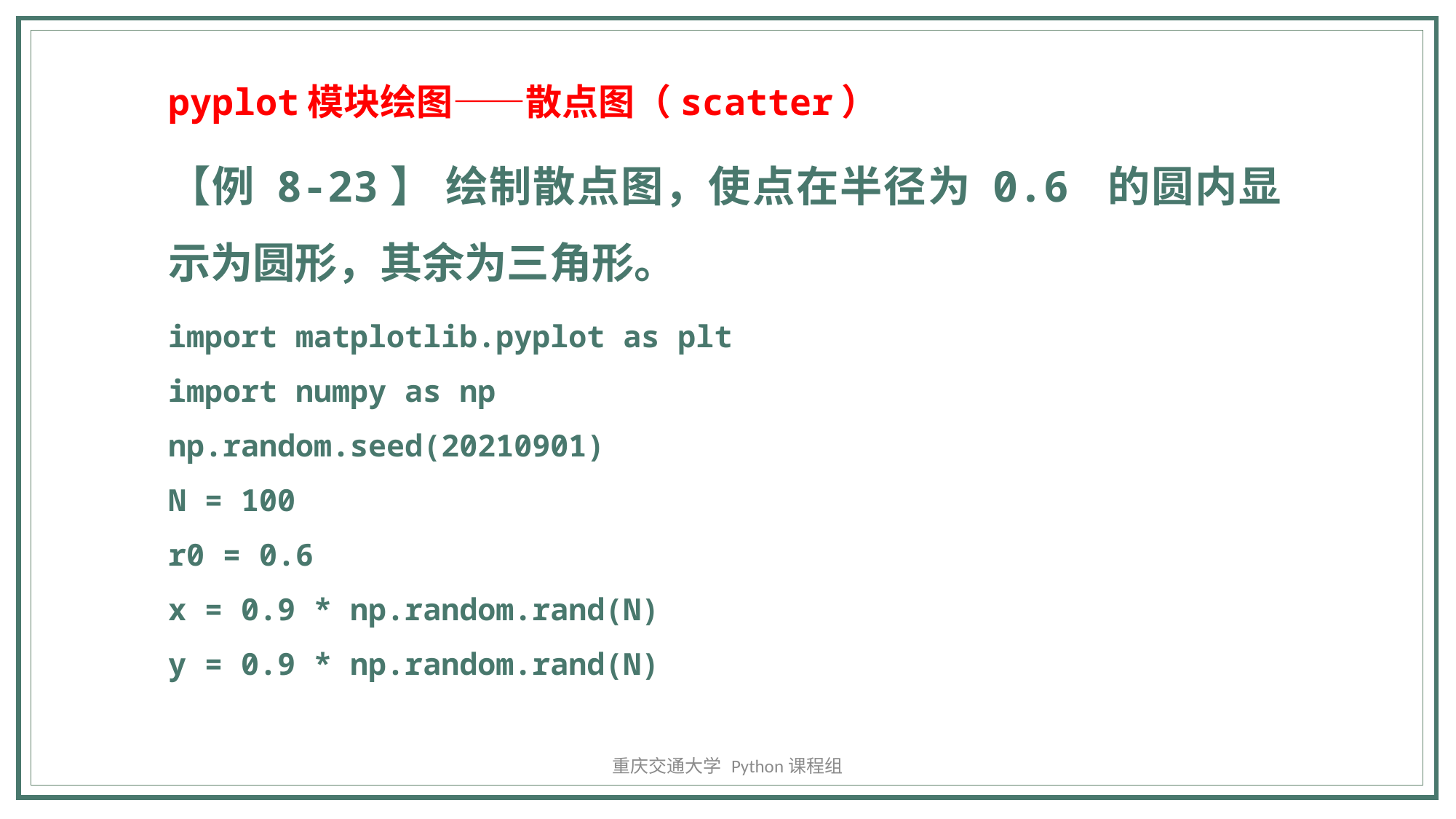

pyplot模块绘图——散点图（scatter）
【例 8-23】 绘制散点图，使点在半径为 0.6 的圆内显示为圆形，其余为三角形。
import matplotlib.pyplot as plt
import numpy as np
np.random.seed(20210901)
N = 100
r0 = 0.6
x = 0.9 * np.random.rand(N)
y = 0.9 * np.random.rand(N)

重庆交通大学 Python课程组